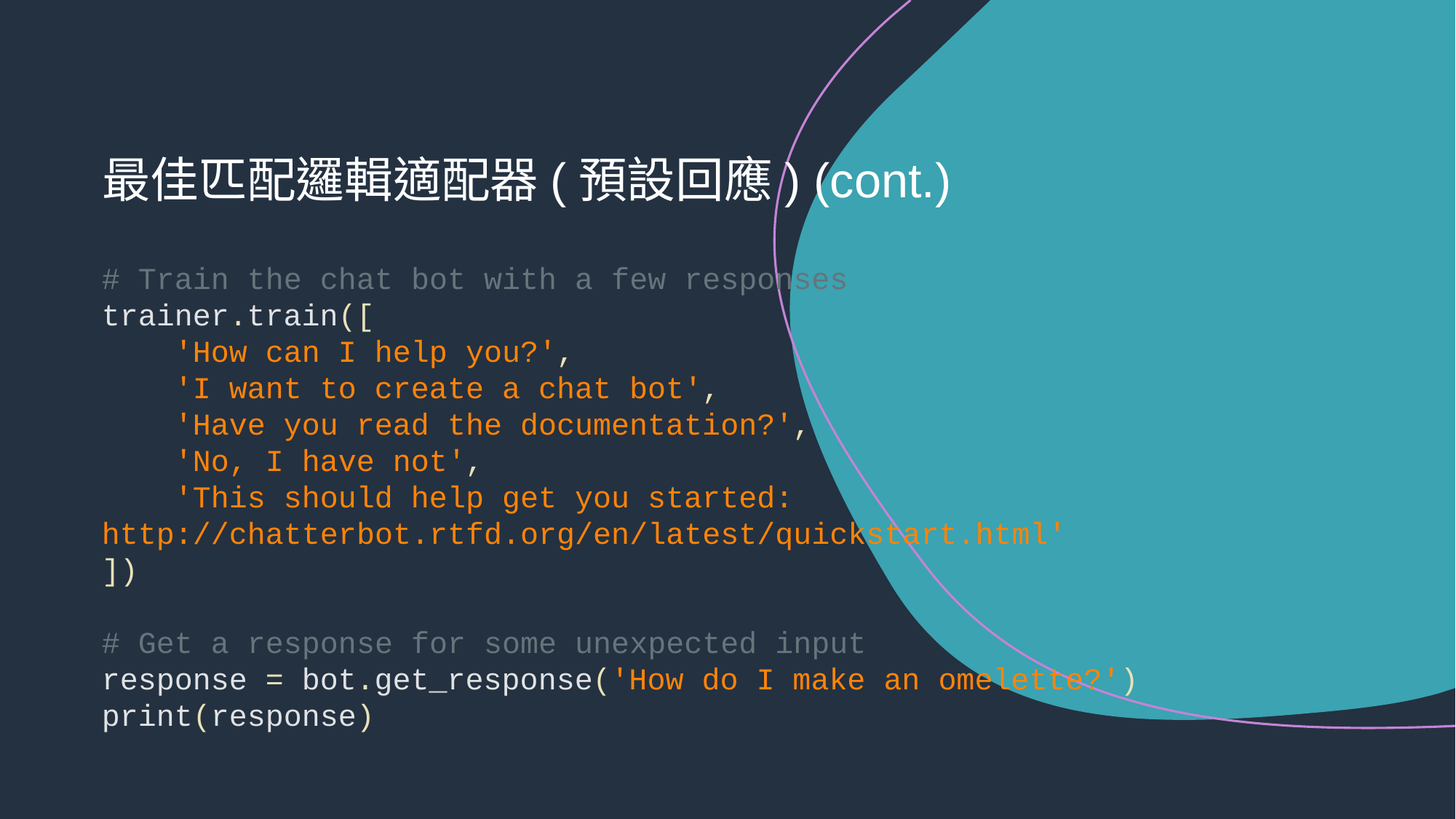

# 最佳匹配邏輯適配器(預設回應) (cont.)
# Train the chat bot with a few responses
trainer.train([
    'How can I help you?',
    'I want to create a chat bot',
    'Have you read the documentation?',
    'No, I have not',
    'This should help get you started: http://chatterbot.rtfd.org/en/latest/quickstart.html'
])

# Get a response for some unexpected input
response = bot.get_response('How do I make an omelette?')
print(response)